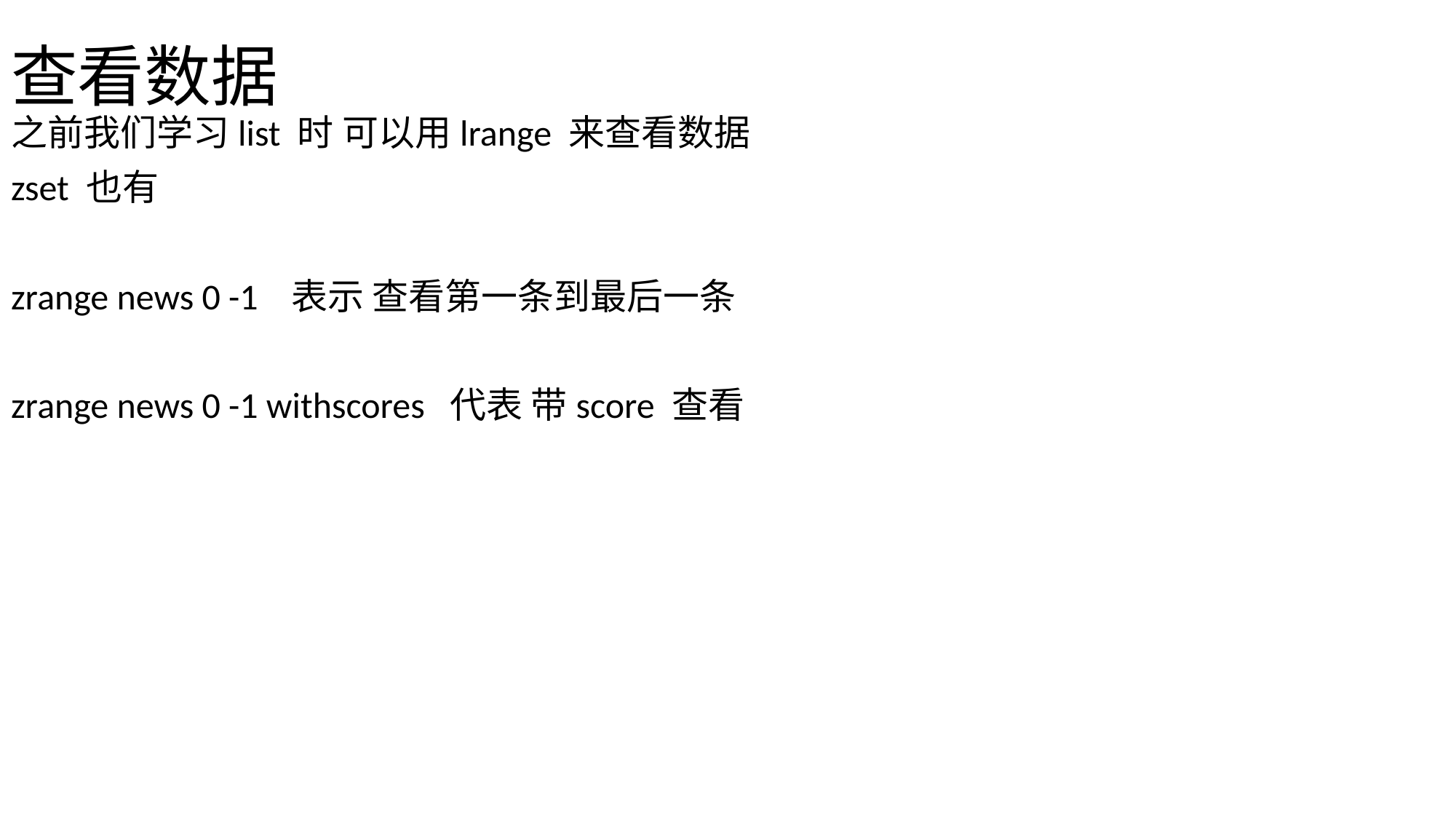

# 查看数据
之前我们学习list 时 可以用lrange 来查看数据
zset 也有

zrange news 0 -1   表示 查看第一条到最后一条

zrange news 0 -1 withscores  代表 带score 查看